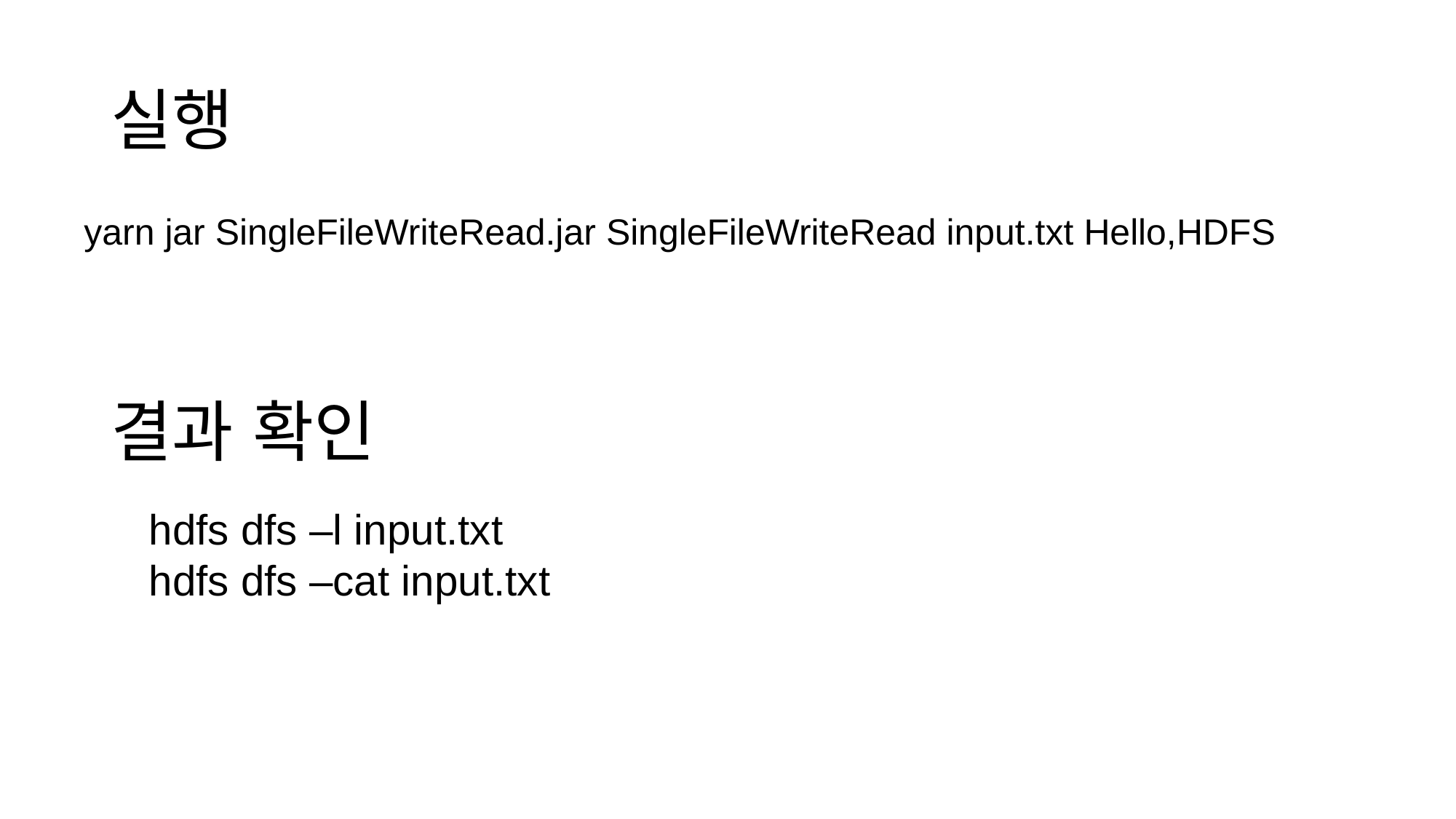

# 실행
yarn jar SingleFileWriteRead.jar SingleFileWriteRead input.txt Hello,HDFS
결과 확인
hdfs dfs –l input.txt
hdfs dfs –cat input.txt